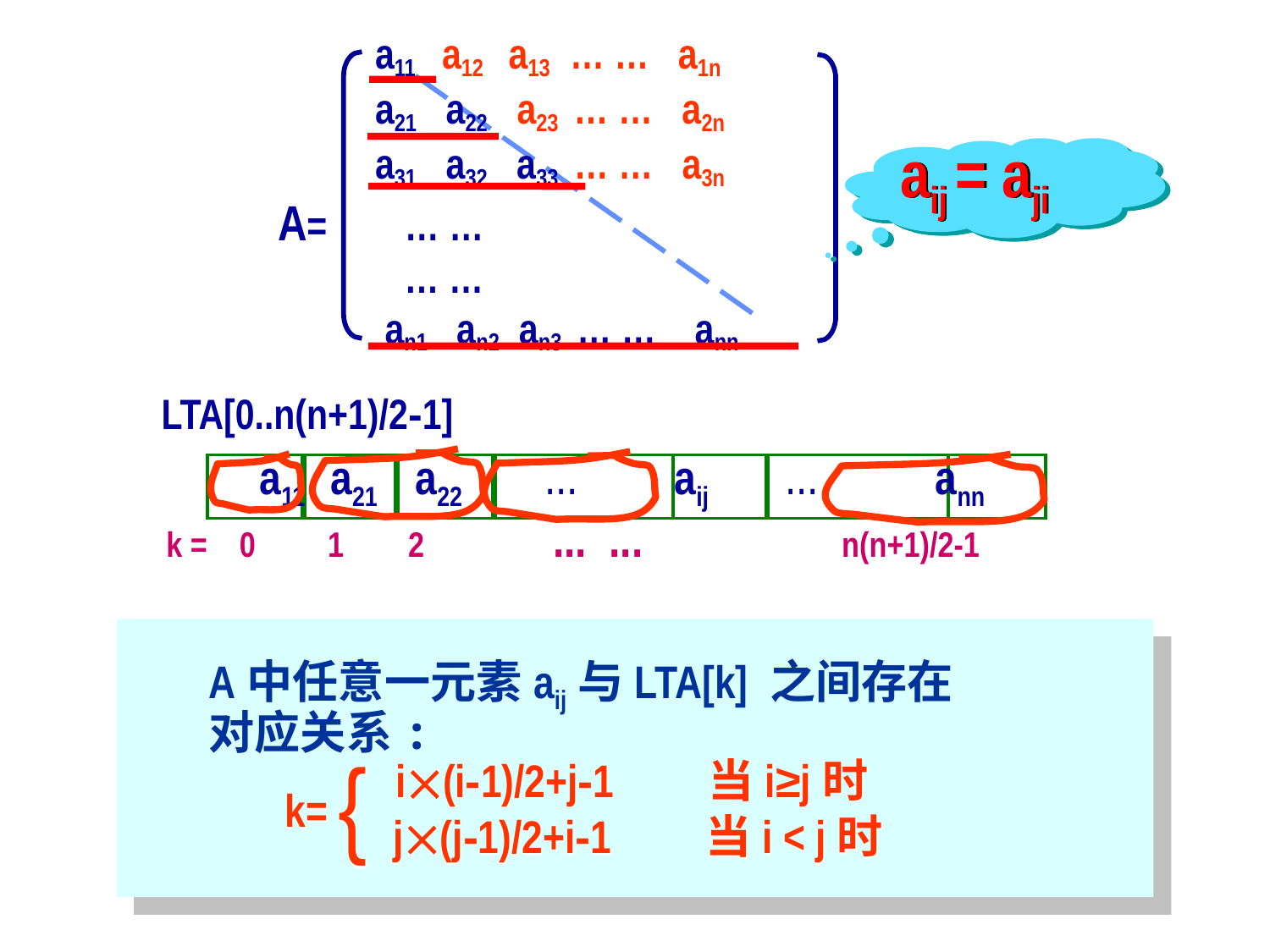

a11    a12   a13  … …   a1n
          a21   a22   a23  … …   a2n
          a31   a32   a33  … …   a3n
A=        … …
             … …
           an1   an2  an3  … …    ann

 aij = aji

LTA[0..n(n+1)/2-1]
a11    a21      a22             ...         aij            ...             ann

k =    0         1        2                ...  ...                  n(n+1)/2-1

A中任意一元素aij与LTA[k] 之间存在
对应关系:
{
i×(i-1)/2+j-1        当i≥j时
k=
j×(j-1)/2+i-1        当i < j时